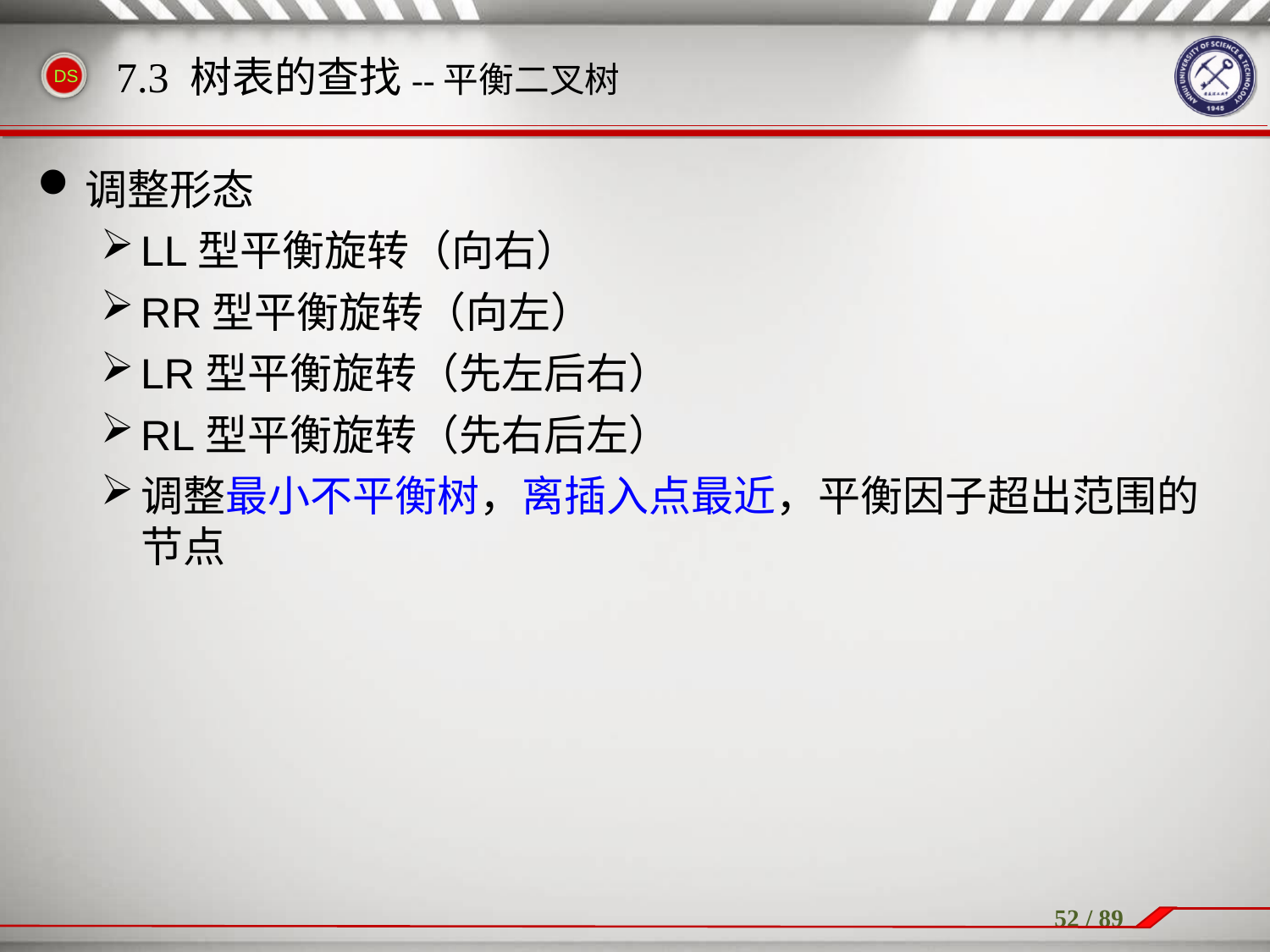

调整形态
LL型平衡旋转（向右）
RR型平衡旋转（向左）
LR型平衡旋转（先左后右）
RL型平衡旋转（先右后左）
调整最小不平衡树，离插入点最近，平衡因子超出范围的节点

7.3 树表的查找--平衡二叉树